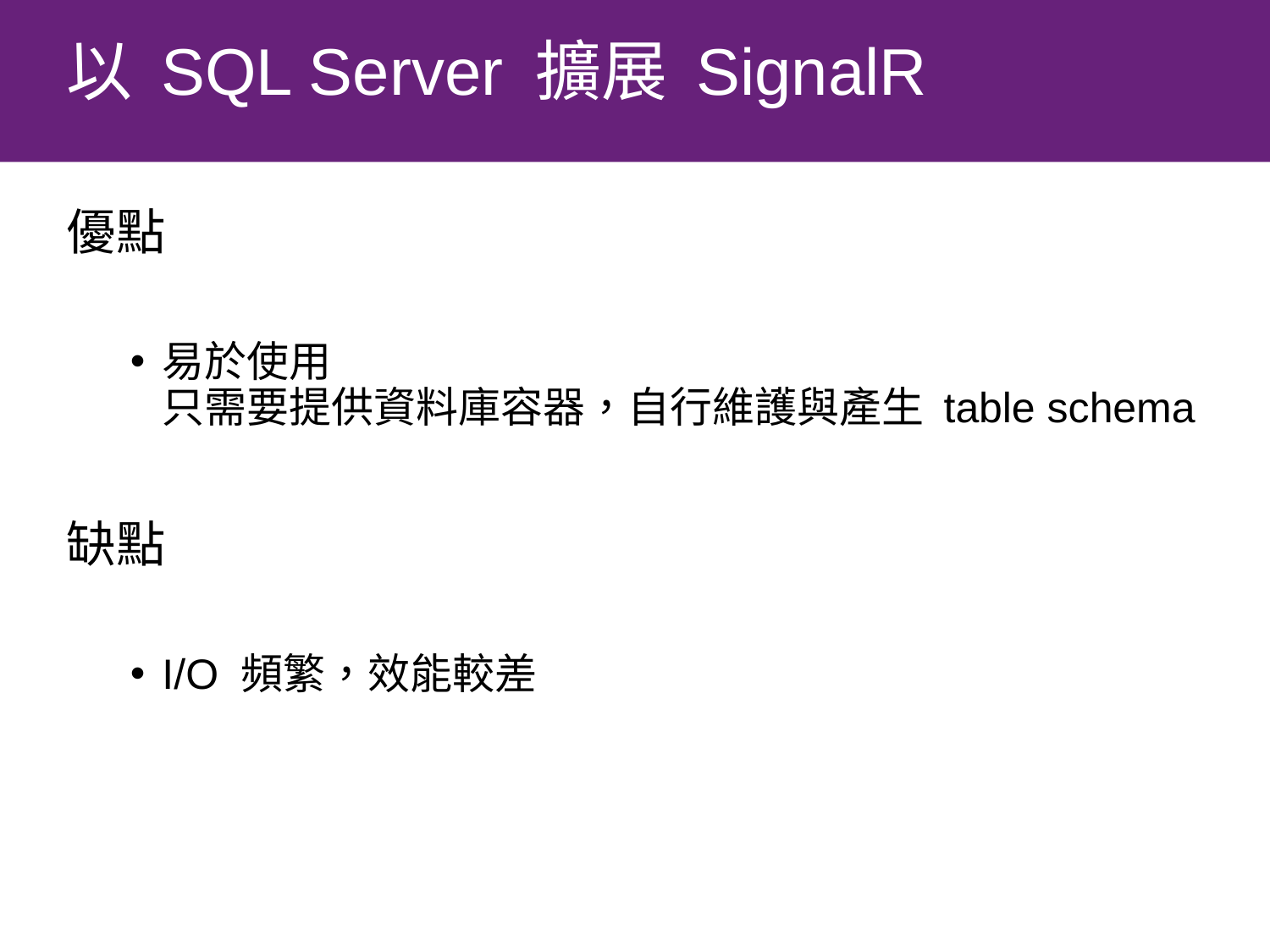

# 以 SQL Server 擴展 SignalR
優點

易於使用
只需要提供資料庫容器，自行維護與產生 table schema

缺點

I/O 頻繁，效能較差